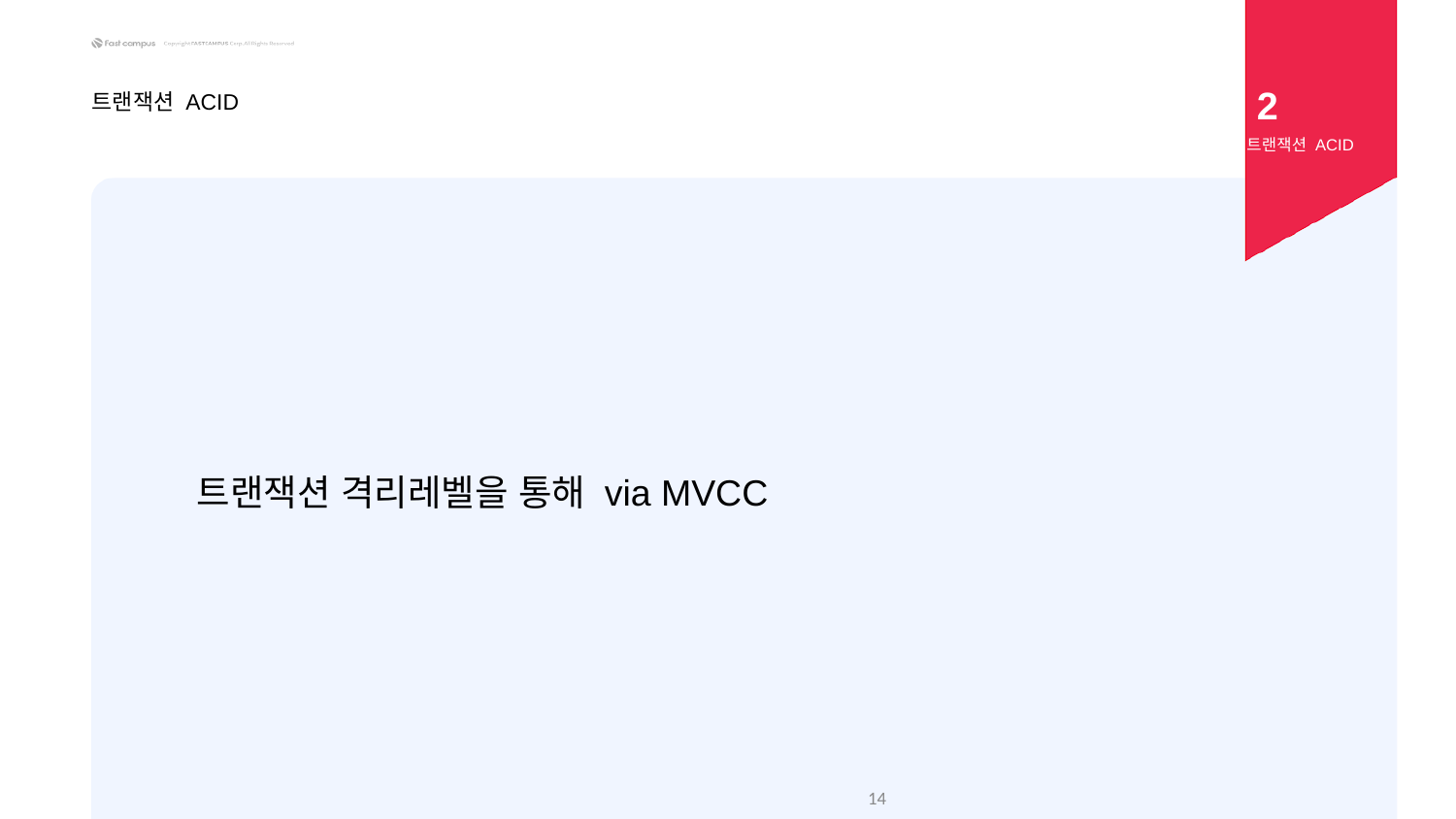

2
트랜잭션 ACID
트랜잭션 ACID
트랜잭션 격리레벨을 통해 via MVCC
14